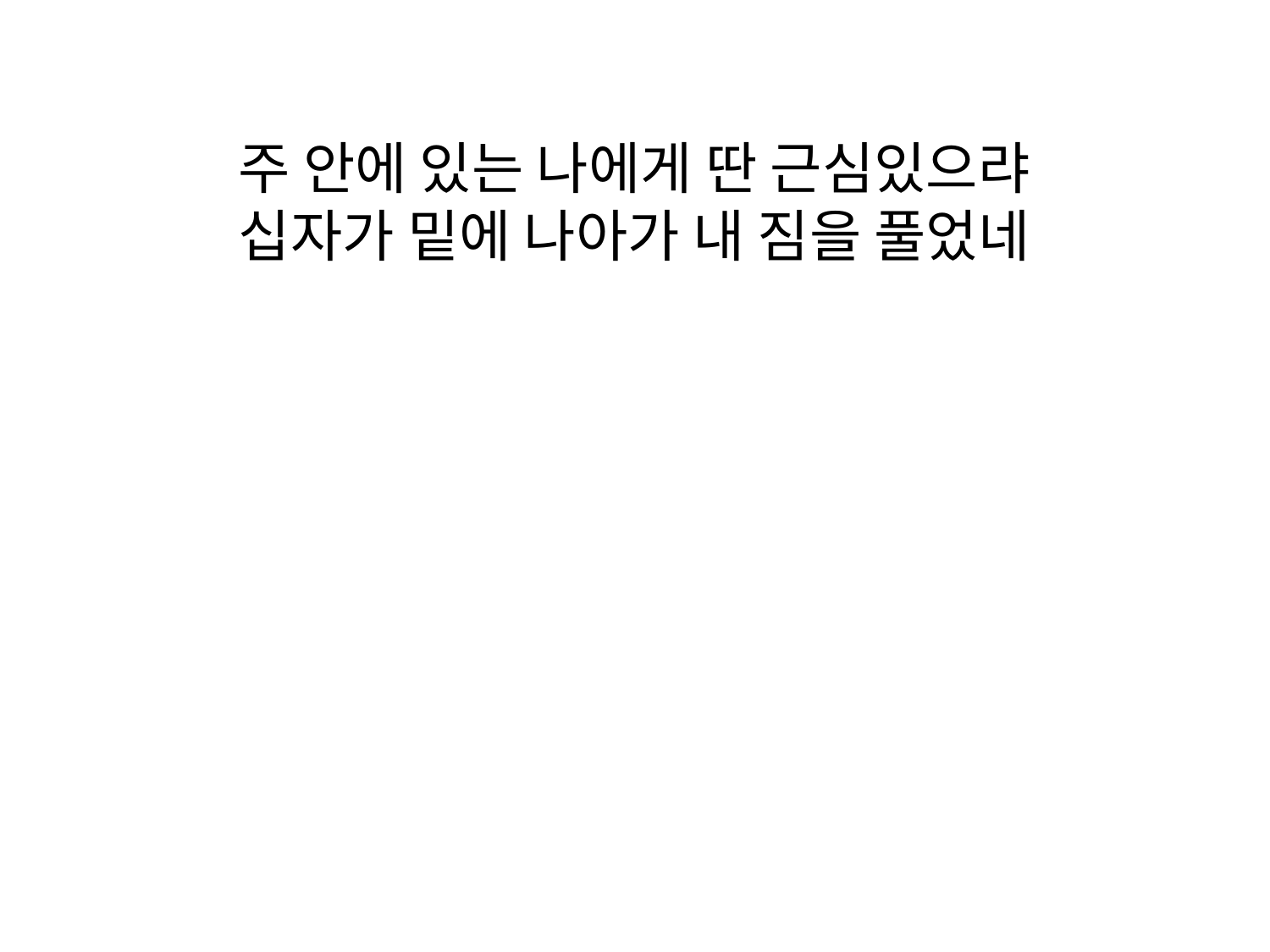

#
주 안에 있는 나에게 딴 근심있으랴
십자가 밑에 나아가 내 짐을 풀었네